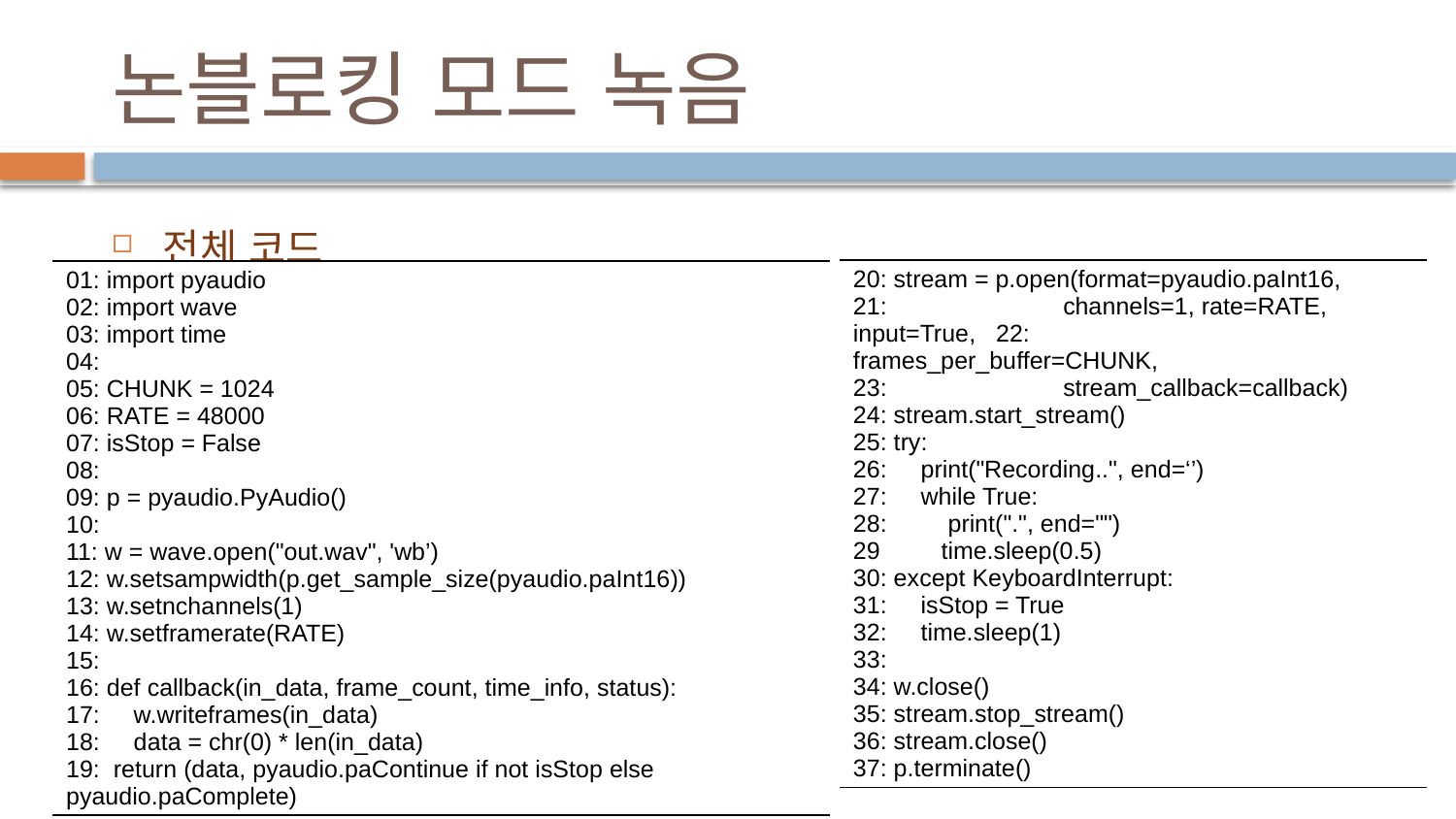

# 논블로킹 모드 녹음
전체 코드
| 20: stream = p.open(format=pyaudio.paInt16, 21: channels=1, rate=RATE, input=True, 22: frames\_per\_buffer=CHUNK, 23: stream\_callback=callback) 24: stream.start\_stream() 25: try: 26: print("Recording..", end=‘’) 27: while True: 28: print(".", end="") 29 time.sleep(0.5) 30: except KeyboardInterrupt: 31: isStop = True 32: time.sleep(1) 33: 34: w.close() 35: stream.stop\_stream() 36: stream.close() 37: p.terminate() |
| --- |
| 01: import pyaudio 02: import wave 03: import time 04: 05: CHUNK = 1024 06: RATE = 48000 07: isStop = False 08: 09: p = pyaudio.PyAudio() 10: 11: w = wave.open("out.wav", 'wb’) 12: w.setsampwidth(p.get\_sample\_size(pyaudio.paInt16)) 13: w.setnchannels(1) 14: w.setframerate(RATE) 15: 16: def callback(in\_data, frame\_count, time\_info, status): 17: w.writeframes(in\_data) 18: data = chr(0) \* len(in\_data) 19: return (data, pyaudio.paContinue if not isStop else pyaudio.paComplete) |
| --- |